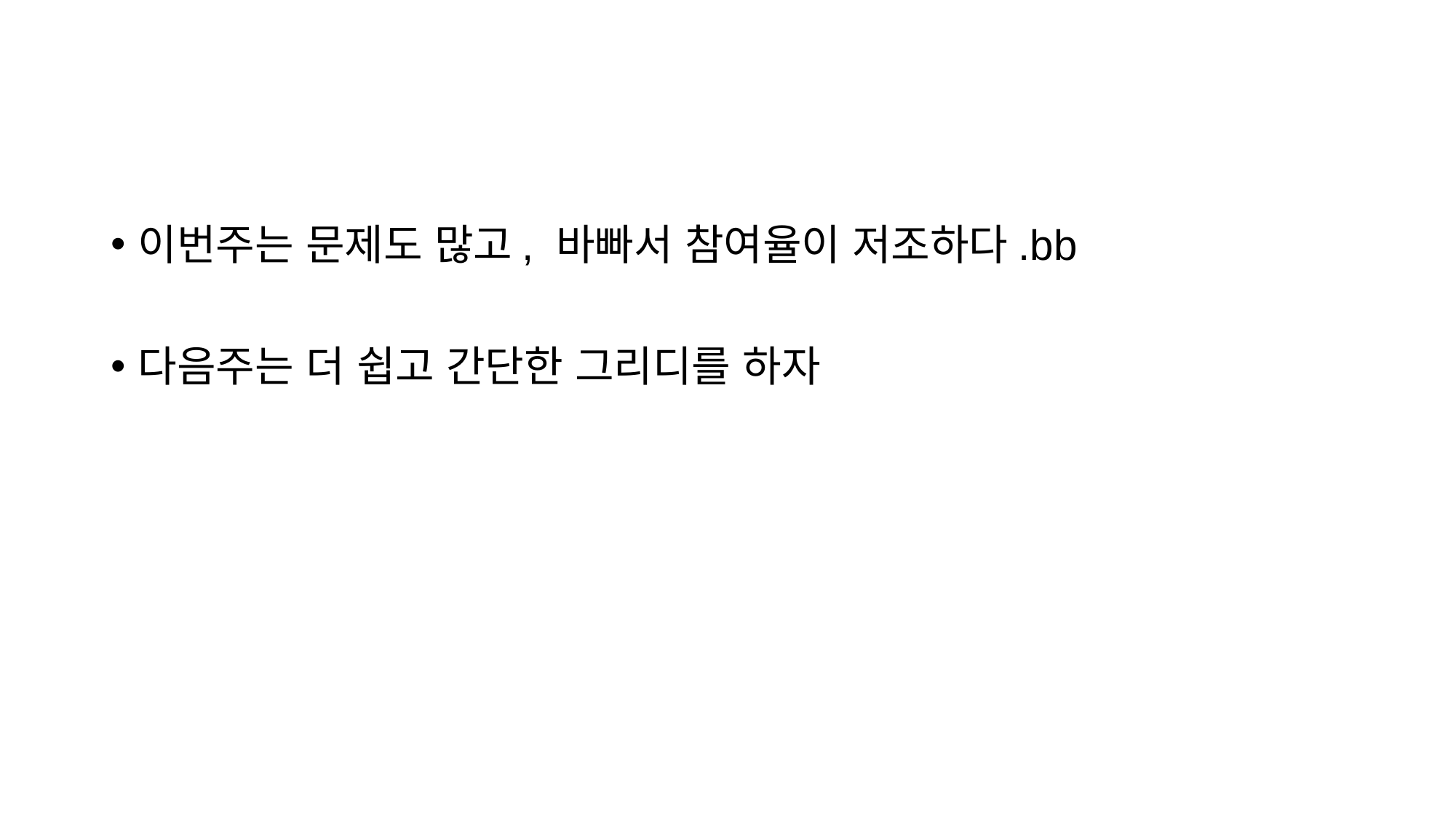

#
이번주는 문제도 많고, 바빠서 참여율이 저조하다.bb

다음주는 더 쉽고 간단한 그리디를 하자